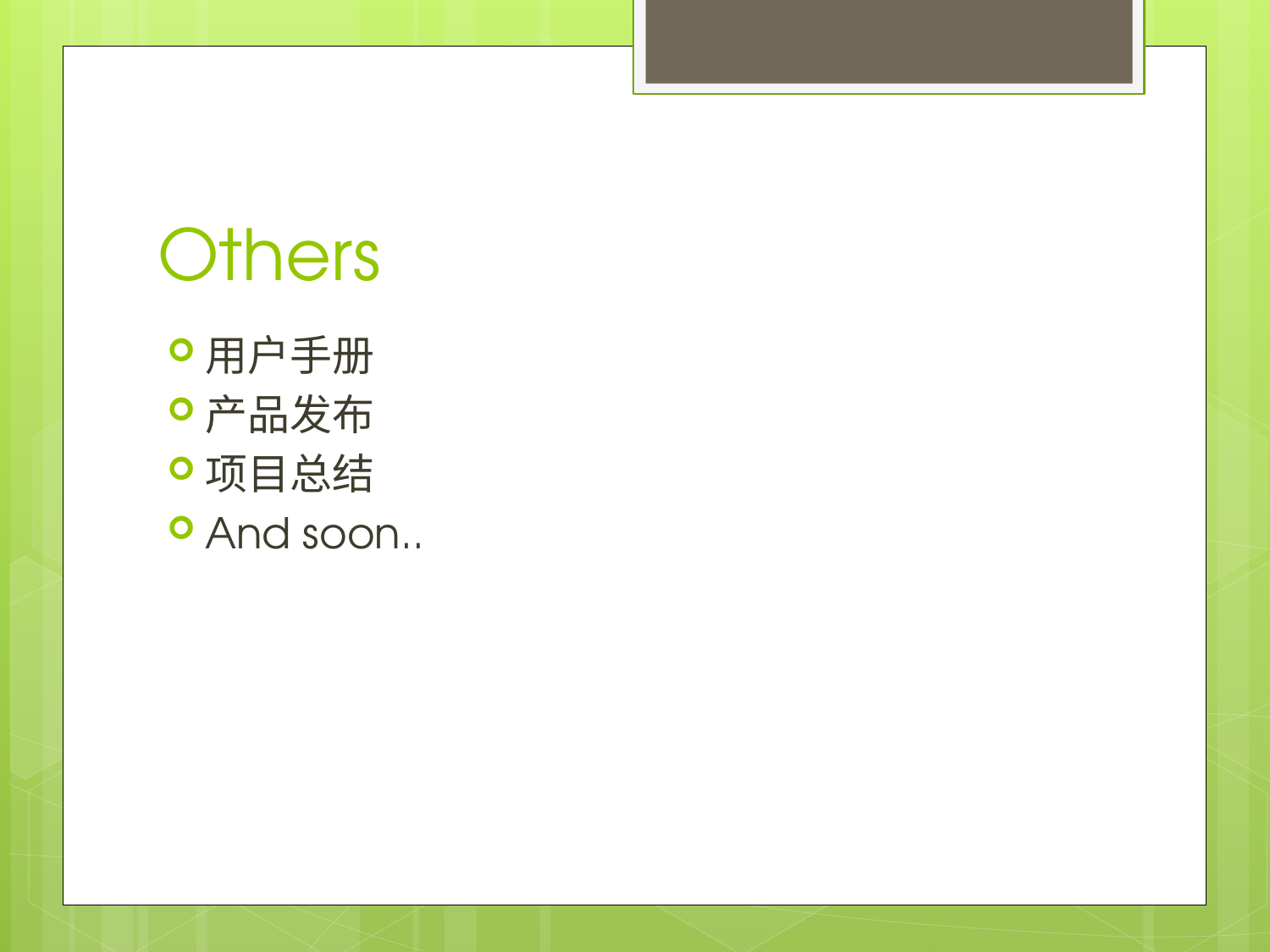

# Others
用户手册
产品发布
项目总结
And soon..